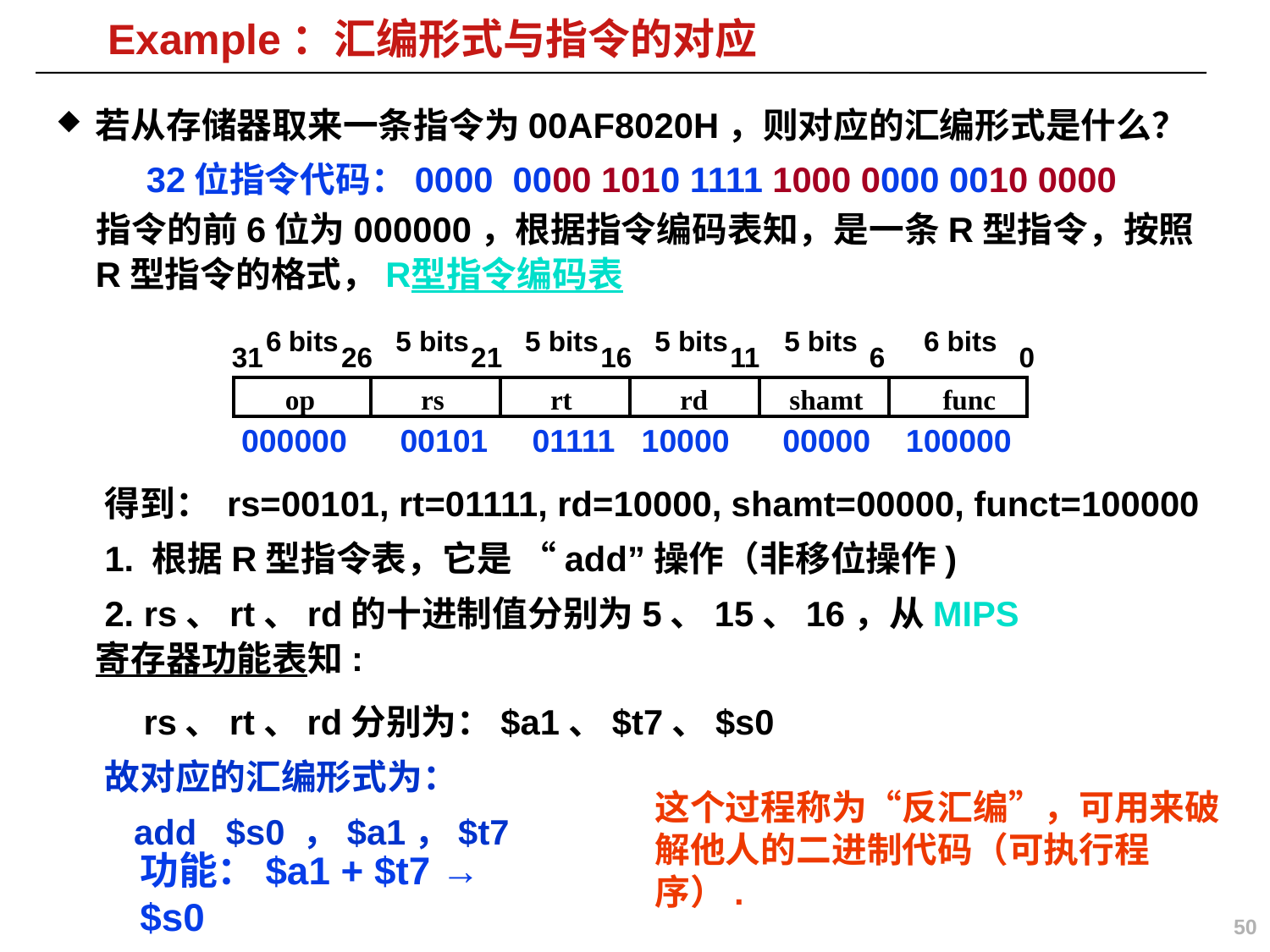

# Example：汇编形式与指令的对应
若从存储器取来一条指令为00AF8020H，则对应的汇编形式是什么？

    指令的前6位为000000，根据指令编码表知，是一条R型指令，按照R型指令的格式，R型指令编码表

     得到： rs=00101, rt=01111, rd=10000, shamt=00000, funct=100000
     1. 根据R型指令表，它是 “add”操作（非移位操作)
     2. rs、rt、rd的十进制值分别为5、15、16，从MIPS寄存器功能表知:
         rs、rt、rd分别为：$a1、$t7、$s0
     故对应的汇编形式为：
        add   $s0 ，$a1，$t7

32位指令代码：0000  0000 1010 1111 1000 0000 0010 0000
6 bits
5 bits
5 bits
5 bits
5 bits
6 bits
31
26
21
16
11
6
0
op

rs

rt

rd

shamt

func

000000      00101     01111   10000      00000    100000

这个过程称为“反汇编”，可用来破解他人的二进制代码（可执行程序）.
功能：$a1 + $t7 → $s0
50